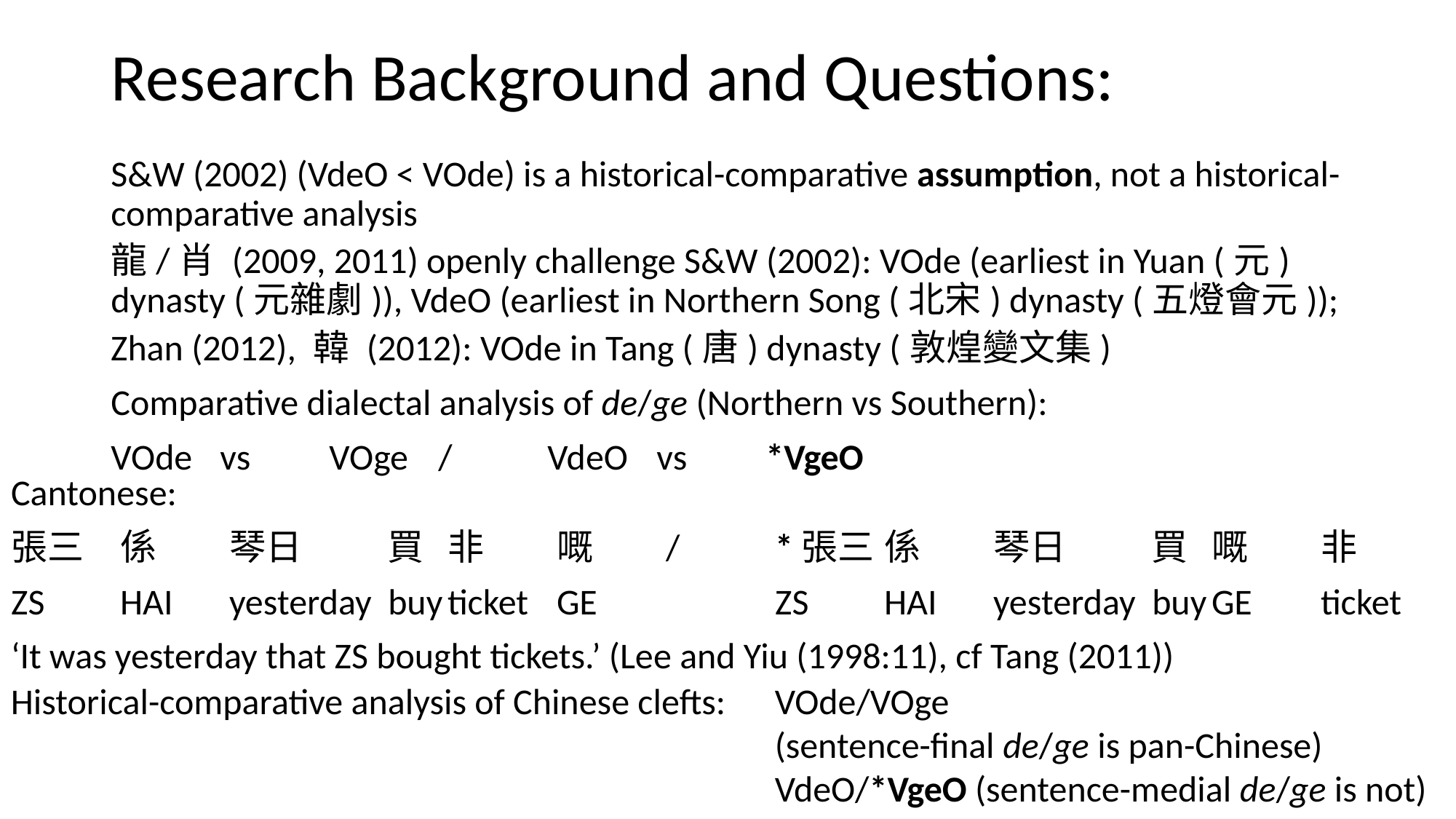

# Research Background and Questions:
S&W (2002) (VdeO < VOde) is a historical-comparative assumption, not a historical-comparative analysis
龍/肖 (2009, 2011) openly challenge S&W (2002): VOde (earliest in Yuan (元) dynasty (元雜劇)), VdeO (earliest in Northern Song (北宋) dynasty (五燈會元));

Zhan (2012), 韓 (2012): VOde in Tang (唐) dynasty (敦煌變文集)
Comparative dialectal analysis of de/ge (Northern vs Southern):
VOde	vs	VOge	/	VdeO	vs	*VgeO
Cantonese:
張三	係	琴日	      買	非	嘅	/	*張三	係	琴日	      買	嘅	非
ZS	HAI	yesterday  buy	ticket	GE		ZS	HAI	yesterday  buy	GE	ticket
‘It was yesterday that ZS bought tickets.’ (Lee and Yiu (1998:11), cf Tang (2011))
Historical-comparative analysis of Chinese clefts: 	VOde/VOge
							(sentence-final de/ge is pan-Chinese)
							VdeO/*VgeO (sentence-medial de/ge is not)